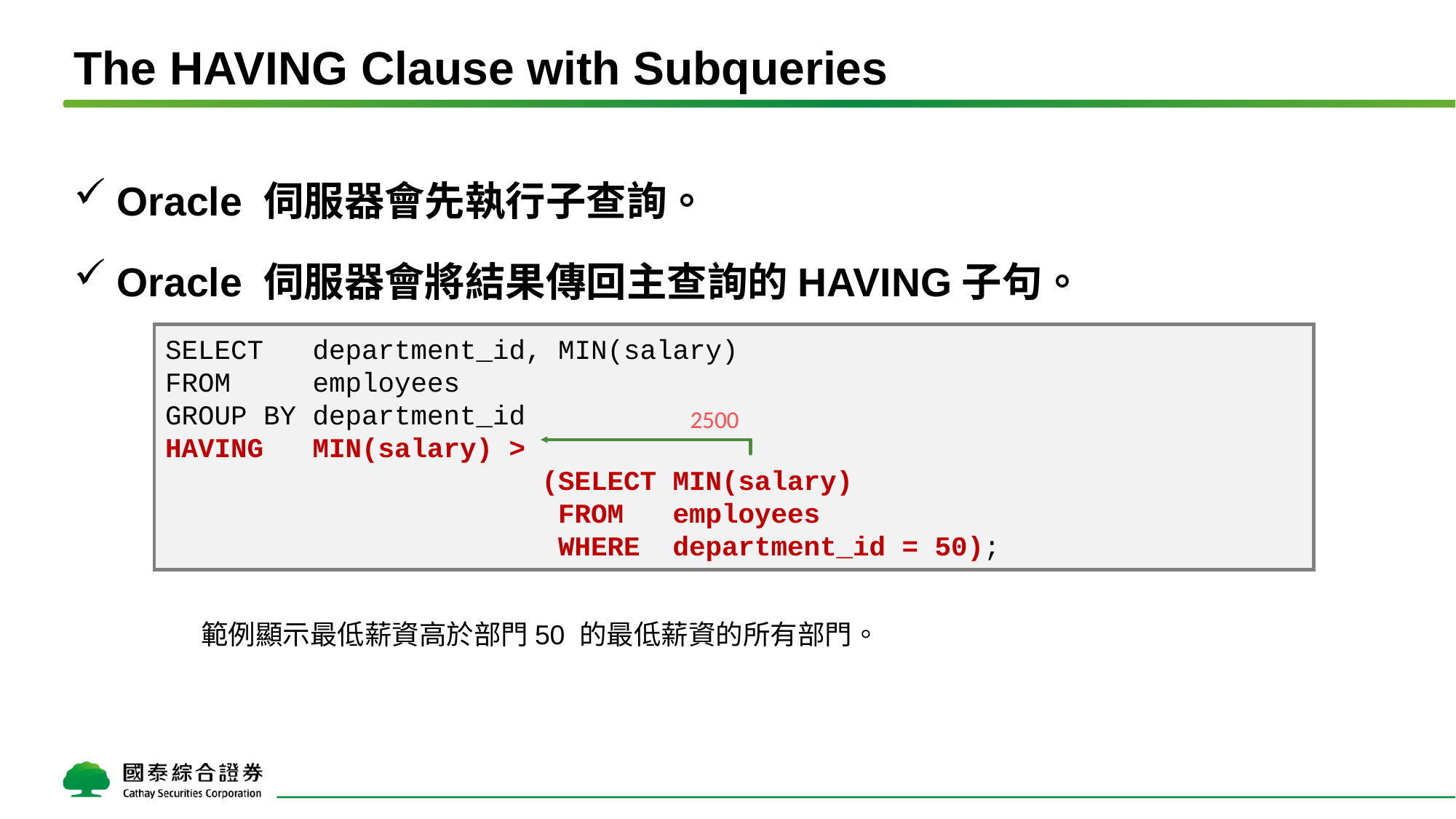

# The HAVING Clause with Subqueries
Oracle 伺服器會先執行子查詢。
Oracle 伺服器會將結果傳回主查詢的HAVING子句。
SELECT   department_id, MIN(salary)
FROM     employees
GROUP BY department_id
HAVING   MIN(salary) >
                       (SELECT MIN(salary)
                        FROM   employees
                        WHERE  department_id = 50);

2500
範例顯示最低薪資高於部門50 的最低薪資的所有部門。